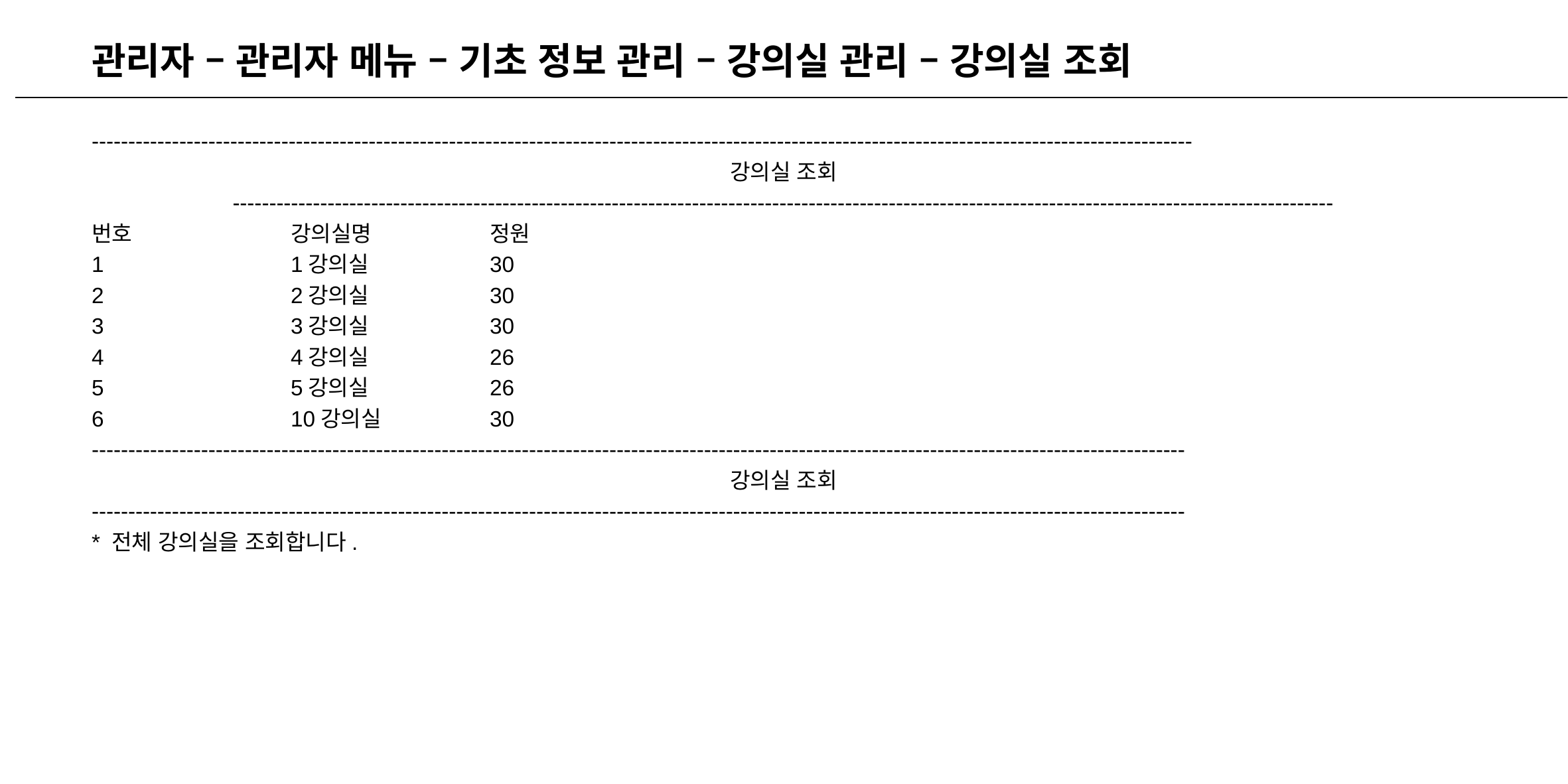

# 관리자 – 관리자 메뉴 – 기초 정보 관리 – 강의실 관리 – 강의실 조회
-------------------------------------------------------------------------------------------------------------------------------------------------------
강의실 조회
-------------------------------------------------------------------------------------------------------------------------------------------------------
번호		강의실명		정원
1		1강의실		30
2		2강의실		30
3		3강의실		30
4		4강의실		26
5		5강의실		26
6		10강의실		30
------------------------------------------------------------------------------------------------------------------------------------------------------
강의실 조회
------------------------------------------------------------------------------------------------------------------------------------------------------
* 전체 강의실을 조회합니다.